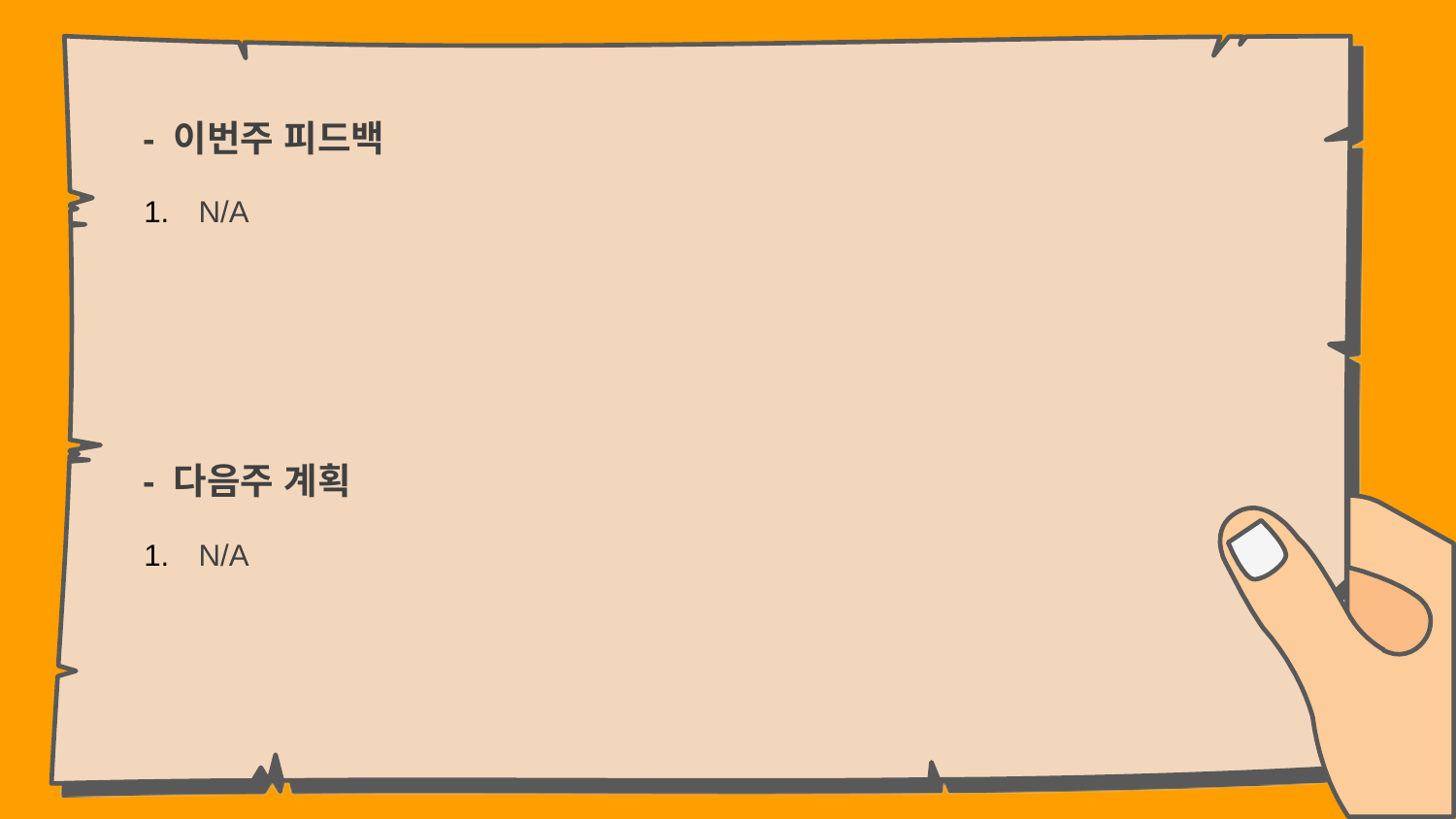

- 이번주 피드백
N/A

- 다음주 계획

N/A